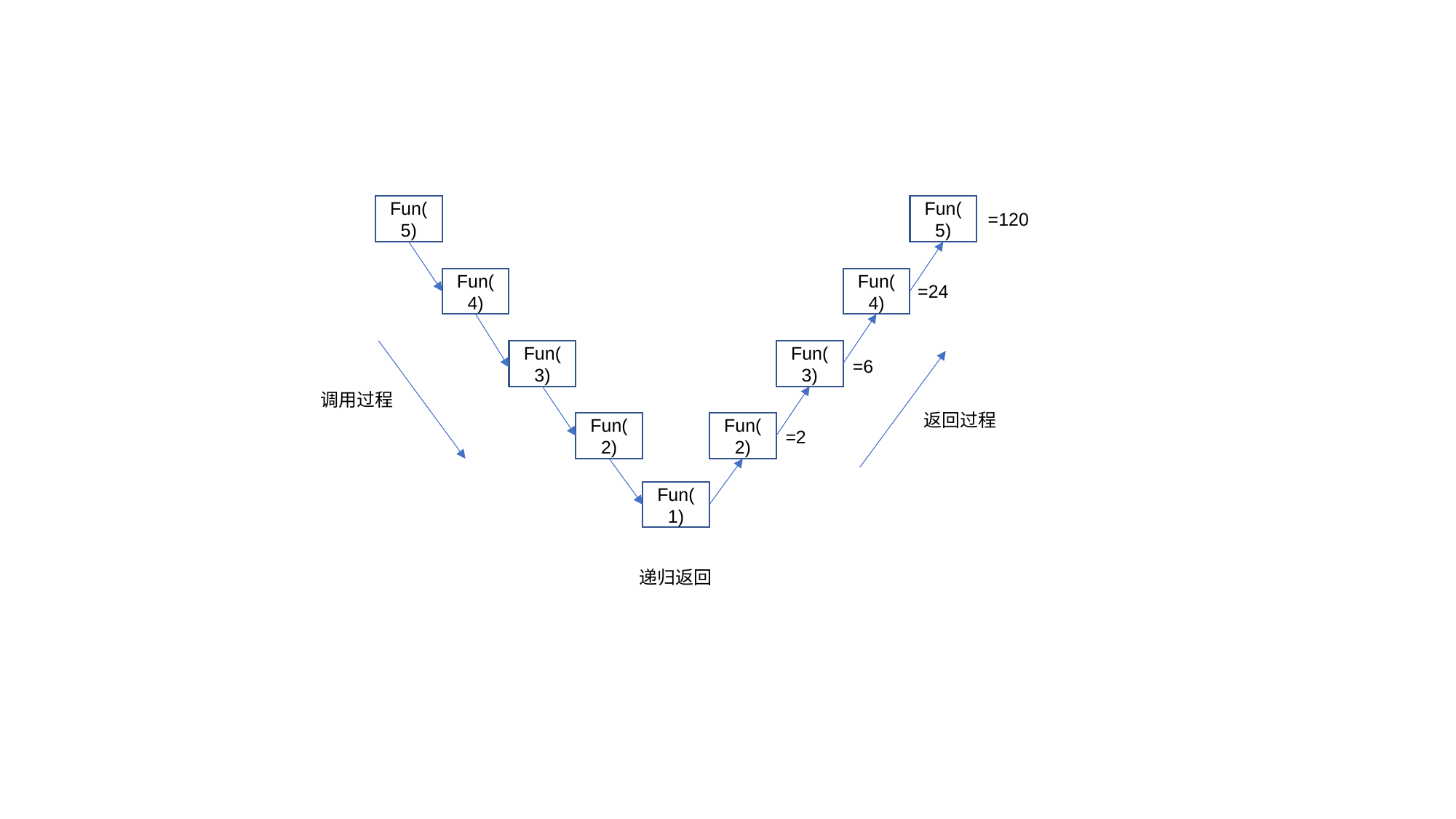

Fun(5)
Fun(5)
=120
Fun(4)
Fun(4)
=24
Fun(3)
Fun(3)
=6
调用过程
返回过程
Fun(2)
Fun(2)
=2
Fun(1)
递归返回